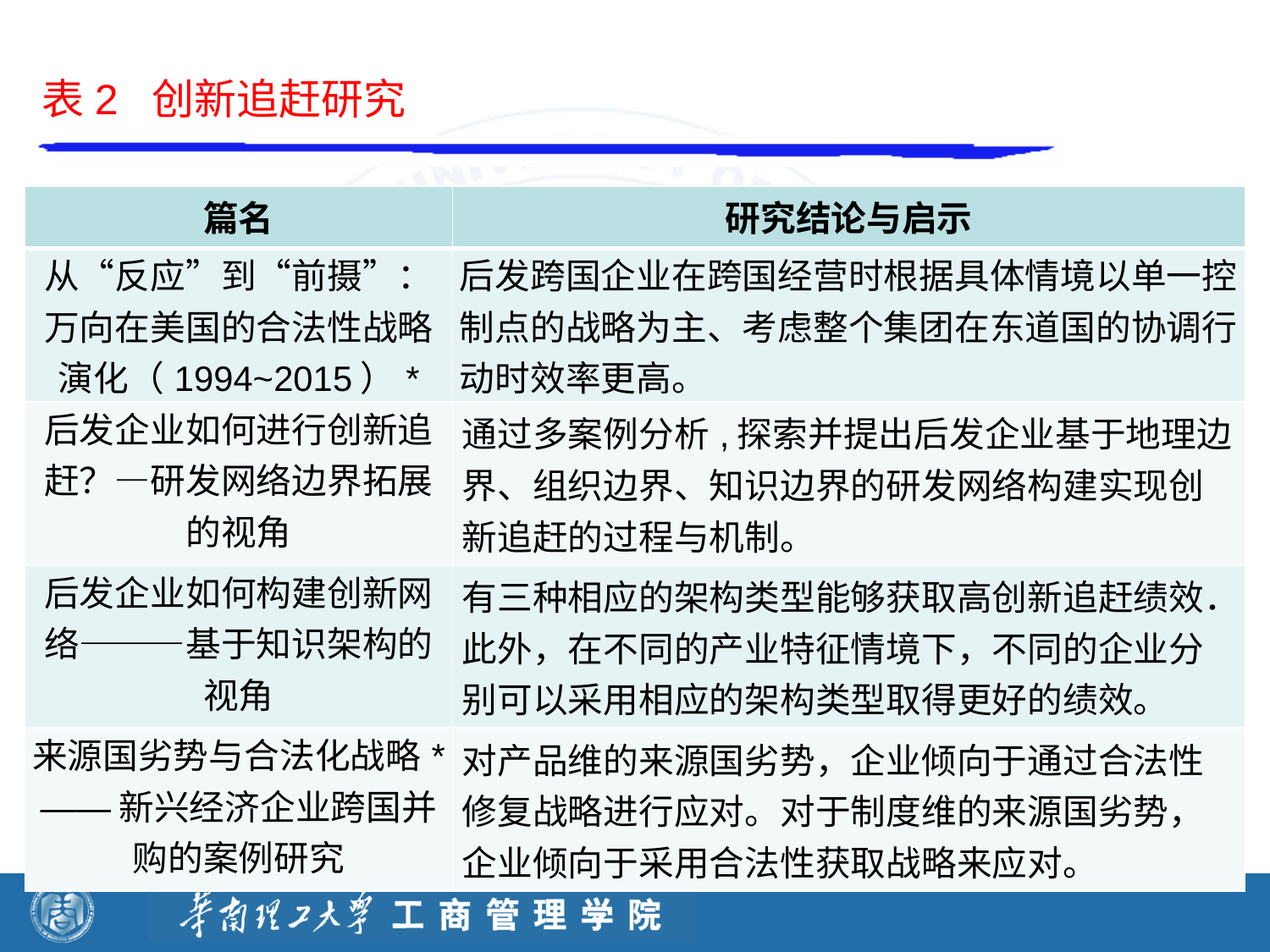

表2  创新追赶研究
| 篇名 | 研究结论与启示 |
| --- | --- |
| 从“反应”到“前摄”：万向在美国的合法性战略演化（1994~2015）\* | 后发跨国企业在跨国经营时根据具体情境以单一控制点的战略为主、考虑整个集团在东道国的协调行动时效率更高。 |
| 后发企业如何进行创新追赶？—研发网络边界拓展的视角 | 通过多案例分析,探索并提出后发企业基于地理边界、组织边界、知识边界的研发网络构建实现创新追赶的过程与机制。 |
| 后发企业如何构建创新网络———基于知识架构的视角 | 有三种相应的架构类型能够获取高创新追赶绩效．此外，在不同的产业特征情境下，不同的企业分别可以采用相应的架构类型取得更好的绩效。 |
| 来源国劣势与合法化战略\*——新兴经济企业跨国并购的案例研究 | 对产品维的来源国劣势，企业倾向于通过合法性修复战略进行应对。对于制度维的来源国劣势，企业倾向于采用合法性获取战略来应对。 |